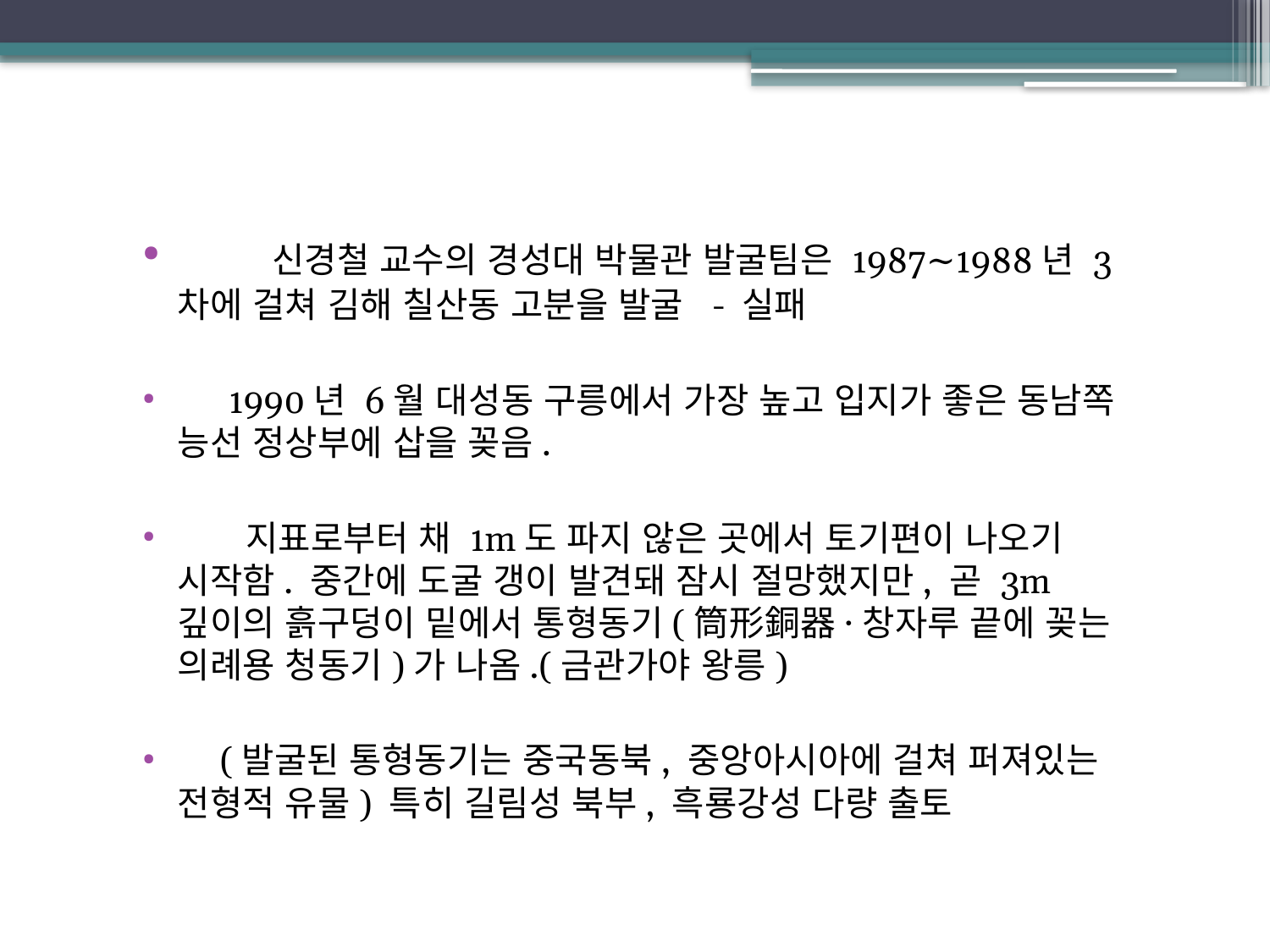

신경철 교수의 경성대 박물관 발굴팀은 1987∼1988년 3차에 걸쳐 김해 칠산동 고분을 발굴  - 실패

      1990년 6월 대성동 구릉에서 가장 높고 입지가 좋은 동남쪽 능선 정상부에 삽을 꽂음.

      지표로부터 채 1m도 파지 않은 곳에서 토기편이 나오기 시작함. 중간에 도굴 갱이 발견돼 잠시 절망했지만, 곧 3m 깊이의 흙구덩이 밑에서 통형동기(筒形銅器·창자루 끝에 꽂는 의례용 청동기)가 나옴.(금관가야 왕릉)

     (발굴된 통형동기는 중국동북, 중앙아시아에 걸쳐 퍼져있는 전형적 유물) 특히 길림성 북부, 흑룡강성 다량 출토